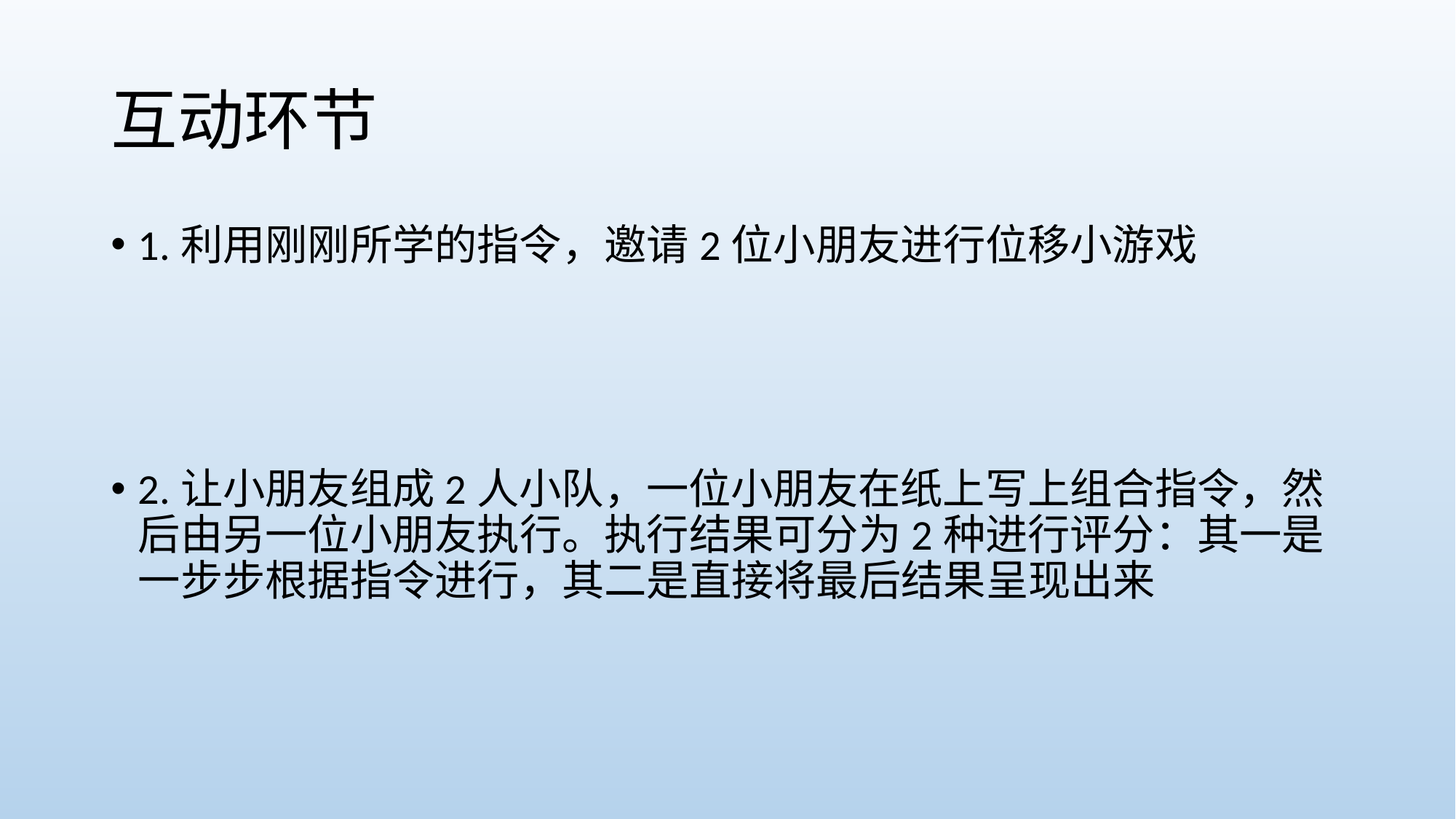

# 互动环节
1.利用刚刚所学的指令，邀请2位小朋友进行位移小游戏

2.让小朋友组成2人小队，一位小朋友在纸上写上组合指令，然后由另一位小朋友执行。执行结果可分为2种进行评分：其一是一步步根据指令进行，其二是直接将最后结果呈现出来